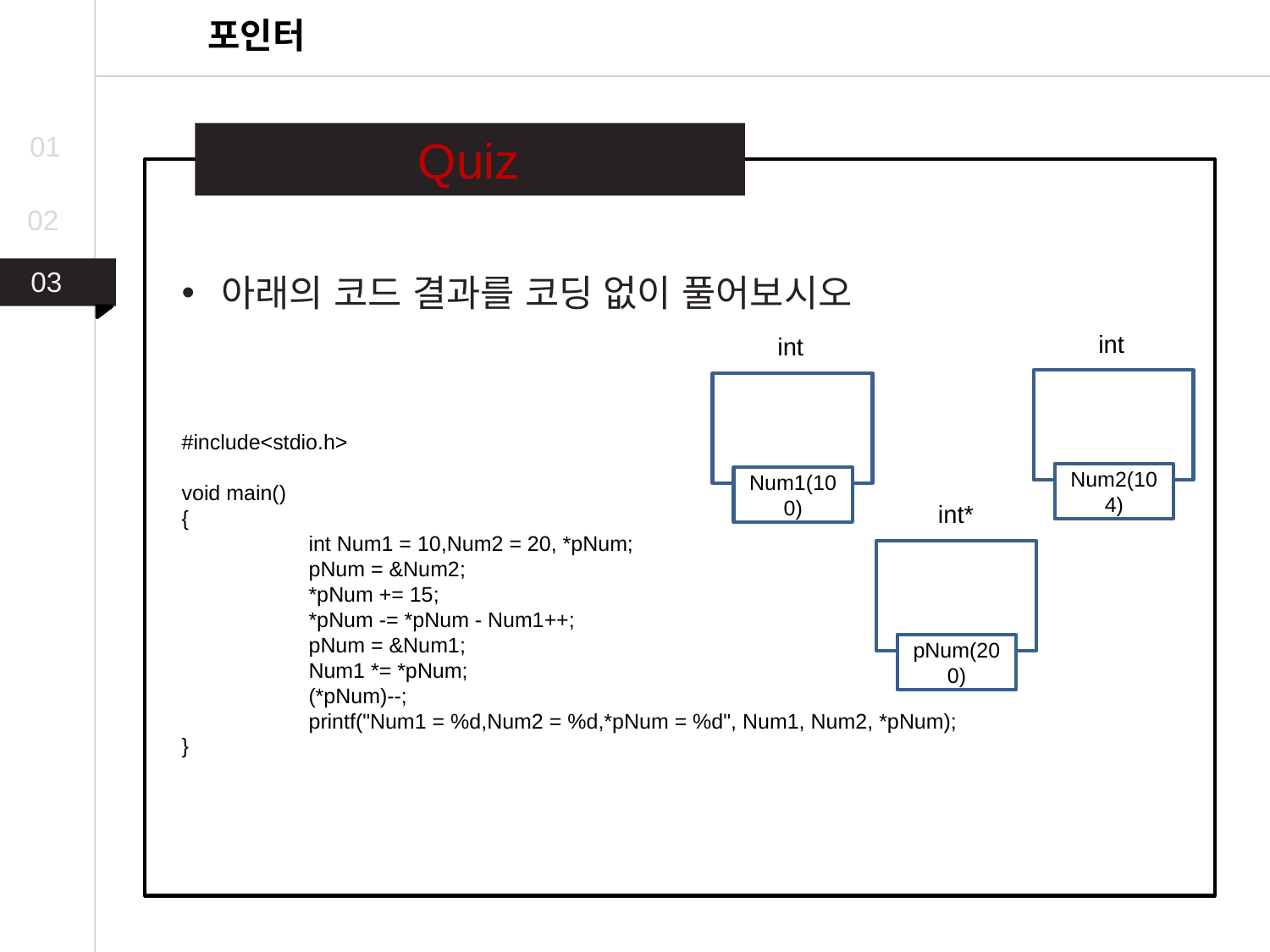

포인터
01
Quiz

02
03

03
아래의 코드 결과를 코딩 없이 풀어보시오

#include<stdio.h>

void main()
{
	int Num1 = 10,Num2 = 20, *pNum;
	pNum = &Num2;
	*pNum += 15;
	*pNum -= *pNum - Num1++;
	pNum = &Num1;
	Num1 *= *pNum;
	(*pNum)--;
	printf("Num1 = %d,Num2 = %d,*pNum = %d", Num1, Num2, *pNum);
}
02

int
int

Num2(104)
Num1(100)
int*

pNum(200)